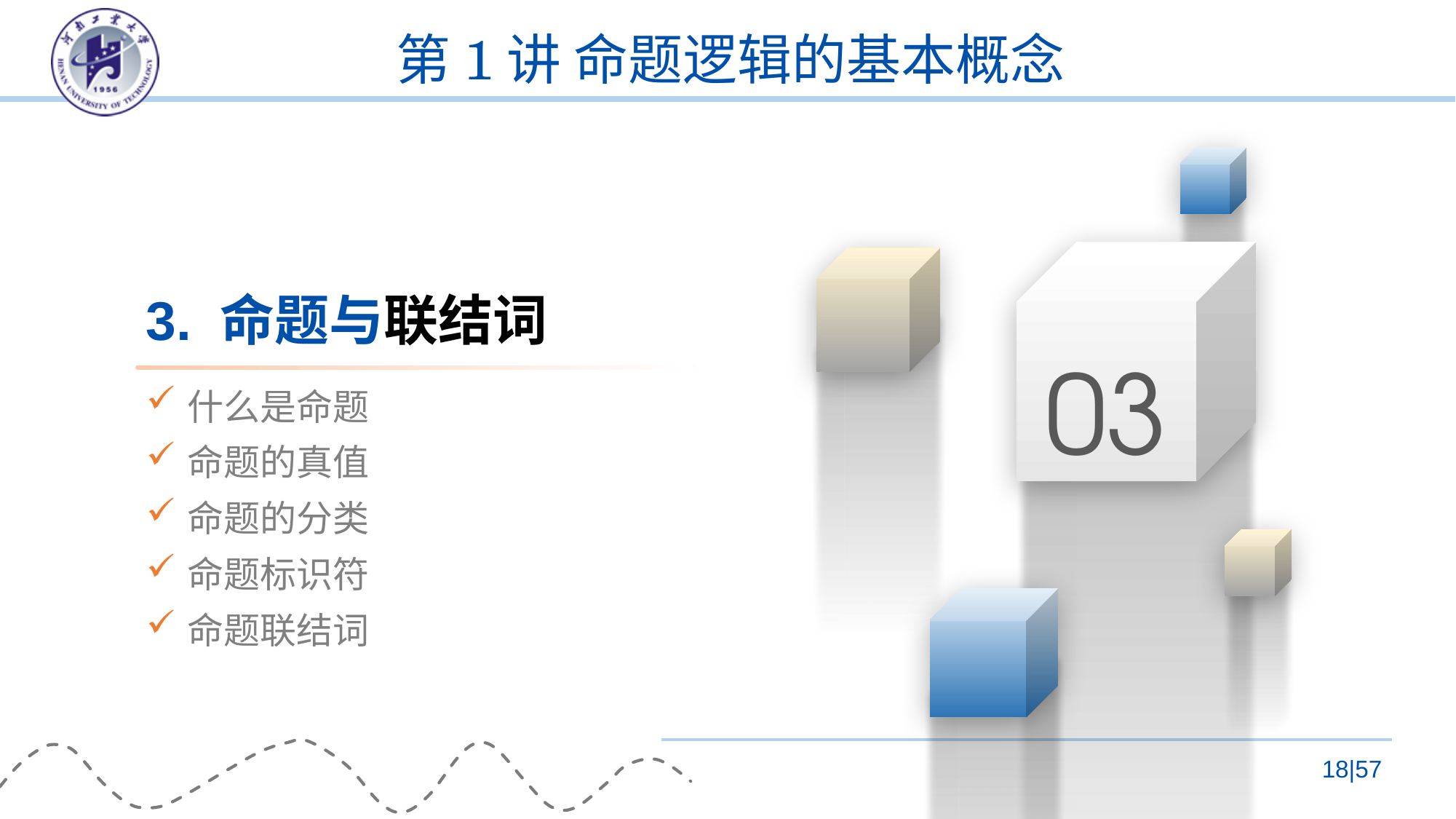

# 第1讲 命题逻辑的基本概念

03

3. 命题与联结词

什么是命题
命题的真值
命题的分类

命题标识符

命题联结词
18|57